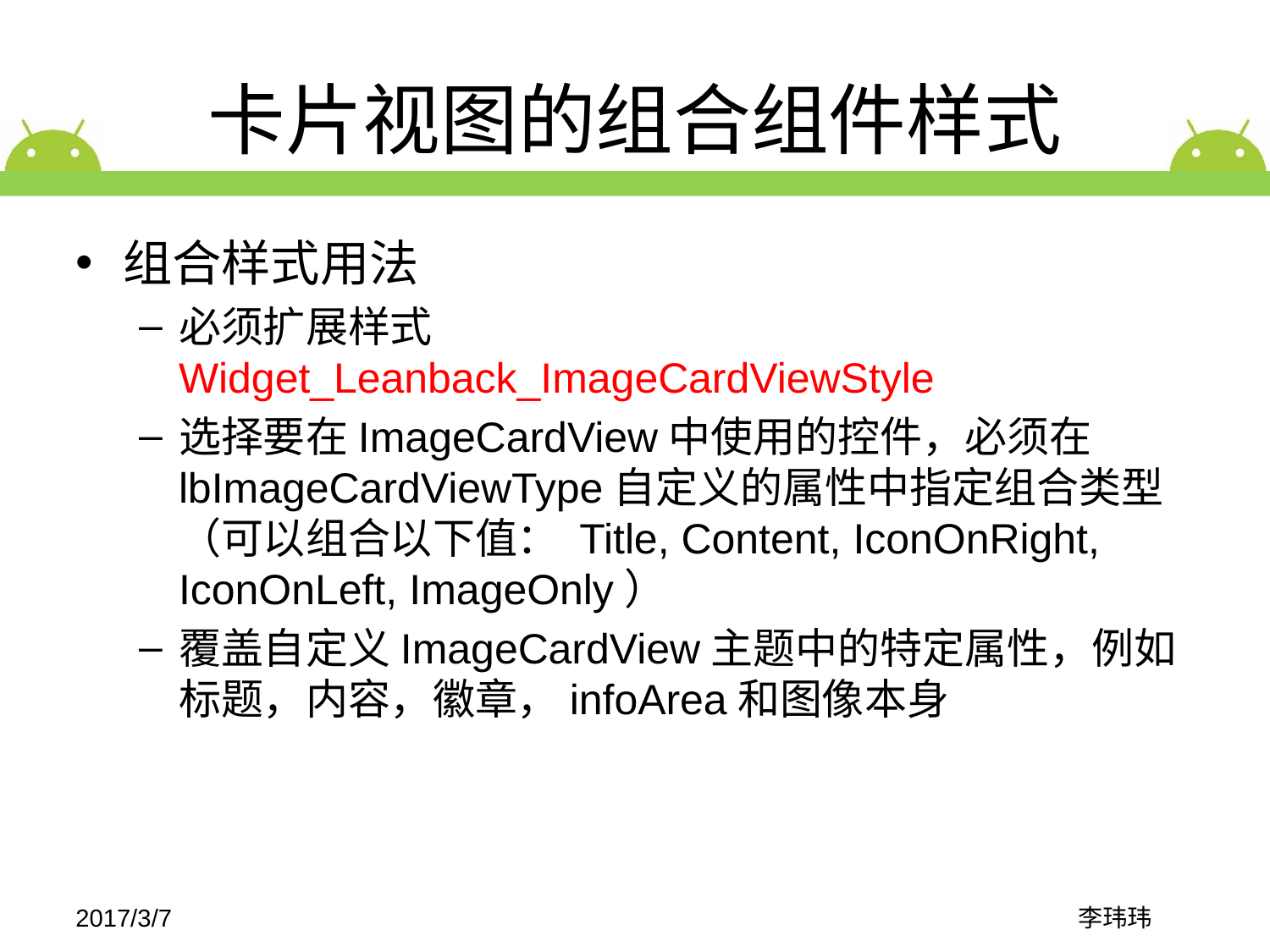

# 卡片视图的组合组件样式
组合样式用法
必须扩展样式 Widget_Leanback_ImageCardViewStyle
选择要在ImageCardView中使用的控件，必须在lbImageCardViewType自定义的属性中指定组合类型（可以组合以下值： Title, Content, IconOnRight, IconOnLeft, ImageOnly）
覆盖自定义ImageCardView主题中的特定属性，例如标题，内容，徽章，infoArea和图像本身